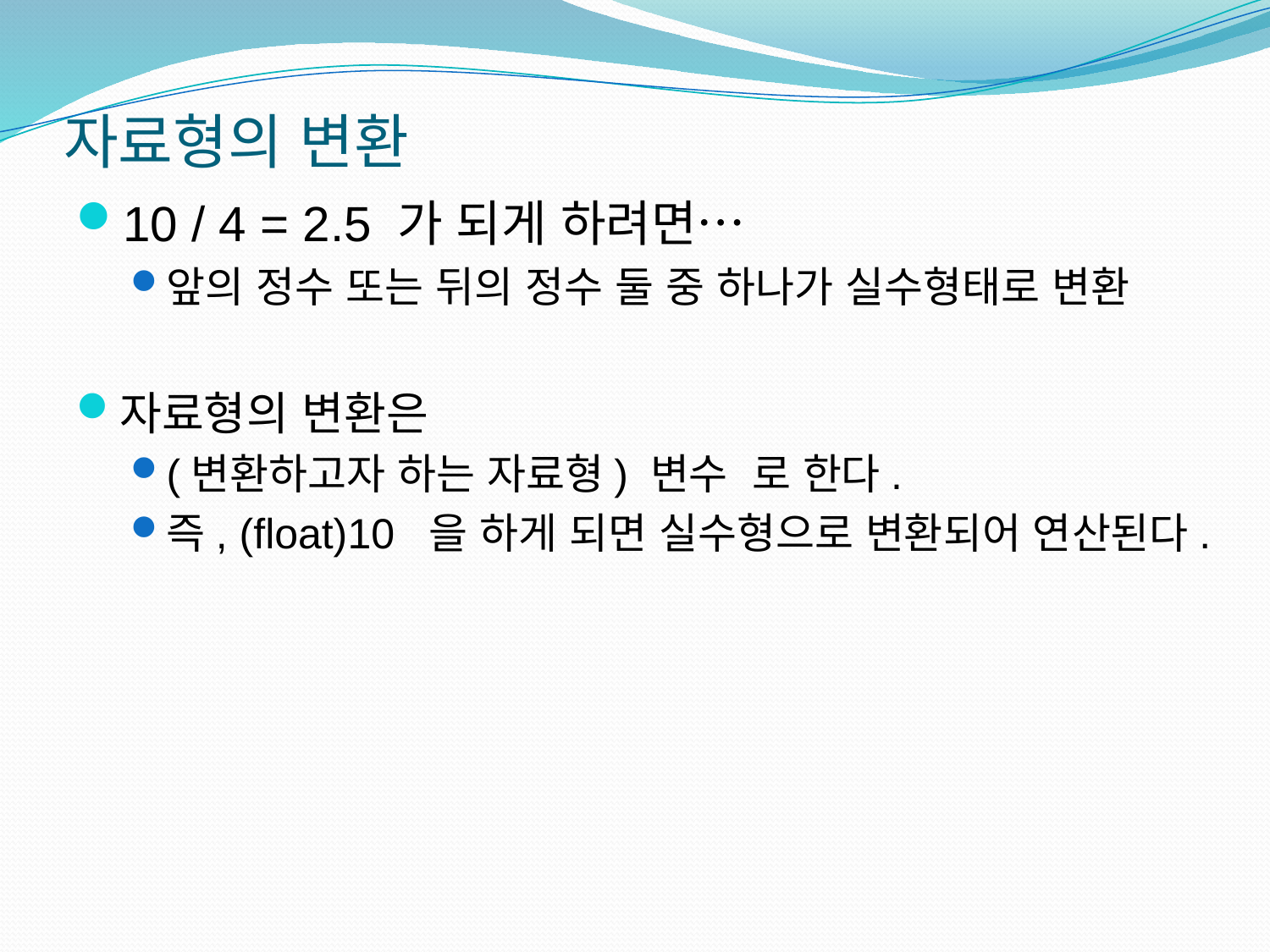

# 자료형의 변환
10 / 4 = 2.5 가 되게 하려면…
앞의 정수 또는 뒤의 정수 둘 중 하나가 실수형태로 변환

자료형의 변환은
(변환하고자 하는 자료형) 변수  로 한다.
즉, (float)10  을 하게 되면 실수형으로 변환되어 연산된다.